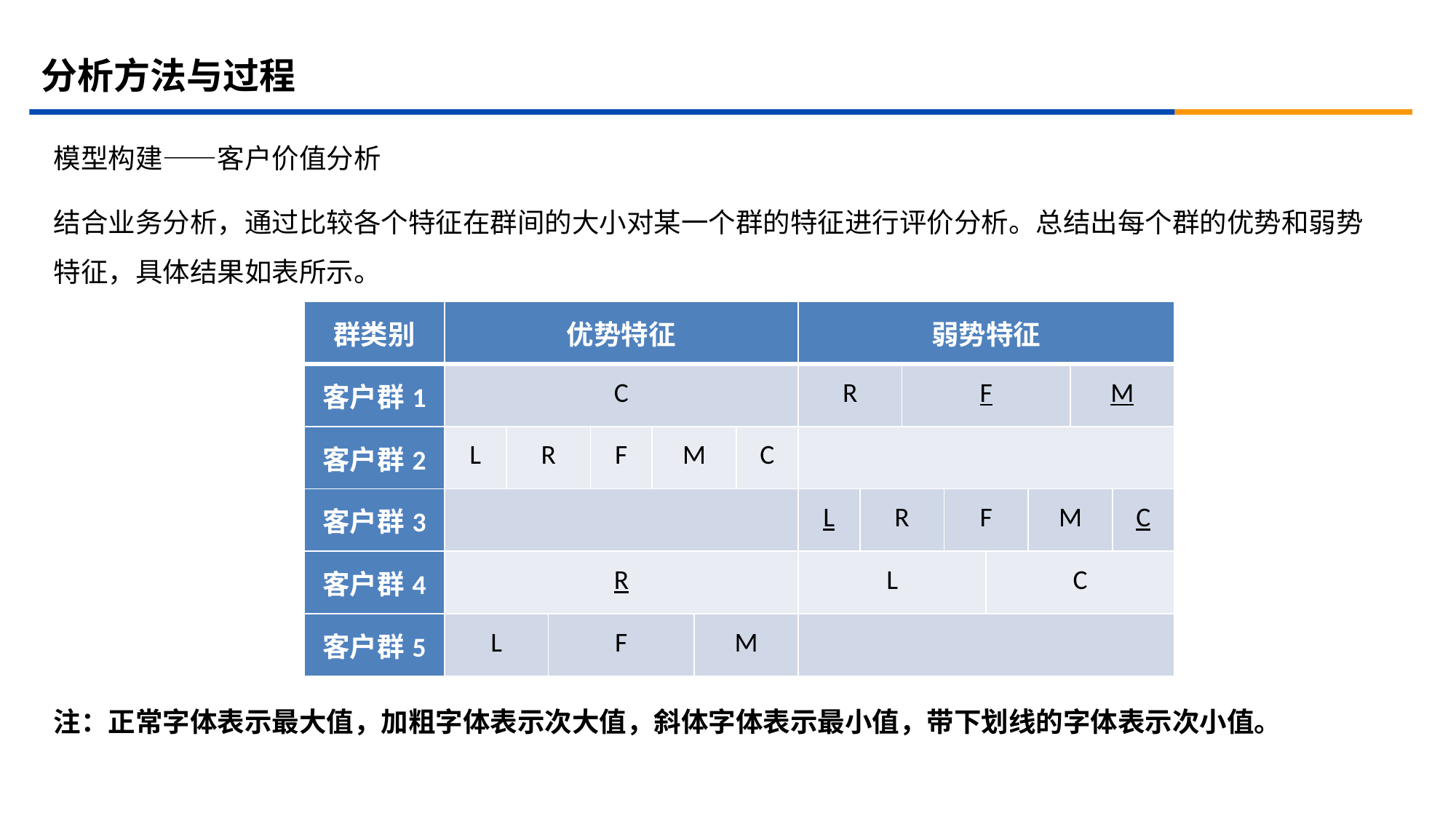

# 分析方法与过程
模型构建——客户价值分析
结合业务分析，通过比较各个特征在群间的大小对某一个群的特征进行评价分析。总结出每个群的优势和弱势特征，具体结果如表所示。

注：正常字体表示最大值，加粗字体表示次大值，斜体字体表示最小值，带下划线的字体表示次小值。

| 群类别 | 优势特征 |  |  |  |  |  |  | 弱势特征 |  |  |  |  |  |  |  |
| --- | --- | --- | --- | --- | --- | --- | --- | --- | --- | --- | --- | --- | --- | --- | --- |
| 客户群1 | C |  |  |  |  |  |  | R |  | F |  |  |  | M |  |
| 客户群2 | L | R |  | F | M |  | C |  |  |  |  |  |  |  |  |
| 客户群3 |  |  |  |  |  |  |  | L | R |  | F |  | M |  | C |
| 客户群4 | R |  |  |  |  |  |  | L |  |  |  | C |  |  |  |
| 客户群5 | L |  | F |  |  | M |  |  |  |  |  |  |  |  |  |